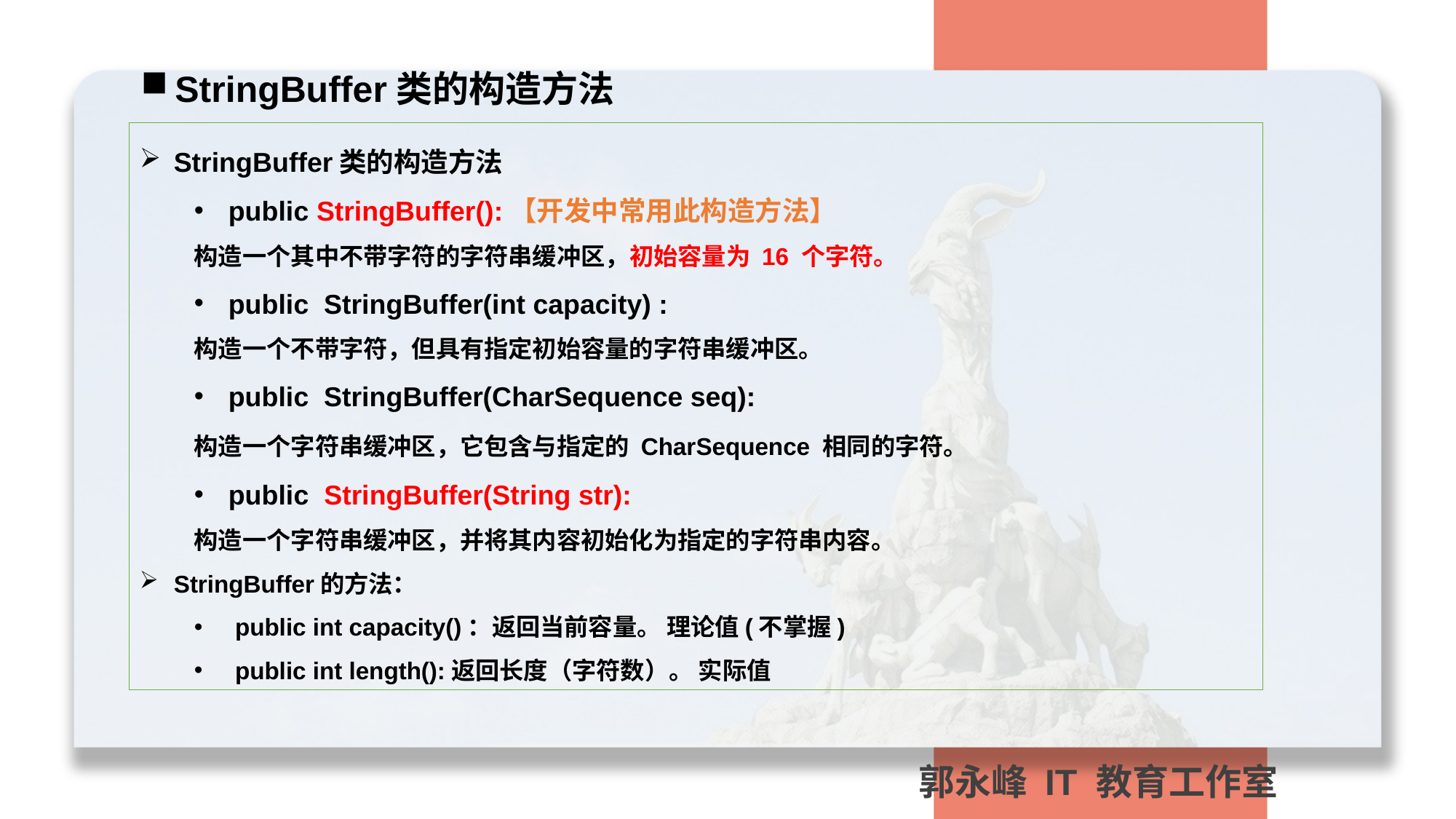

StringBuffer类的构造方法
StringBuffer类的构造方法
public StringBuffer():【开发中常用此构造方法】
构造一个其中不带字符的字符串缓冲区，初始容量为 16 个字符。
public  StringBuffer(int capacity) :
构造一个不带字符，但具有指定初始容量的字符串缓冲区。
public  StringBuffer(CharSequence seq):
构造一个字符串缓冲区，它包含与指定的 CharSequence 相同的字符。
public  StringBuffer(String str):
构造一个字符串缓冲区，并将其内容初始化为指定的字符串内容。
StringBuffer的方法：
 public int capacity()：返回当前容量。 理论值(不掌握)
 public int length():返回长度（字符数）。 实际值